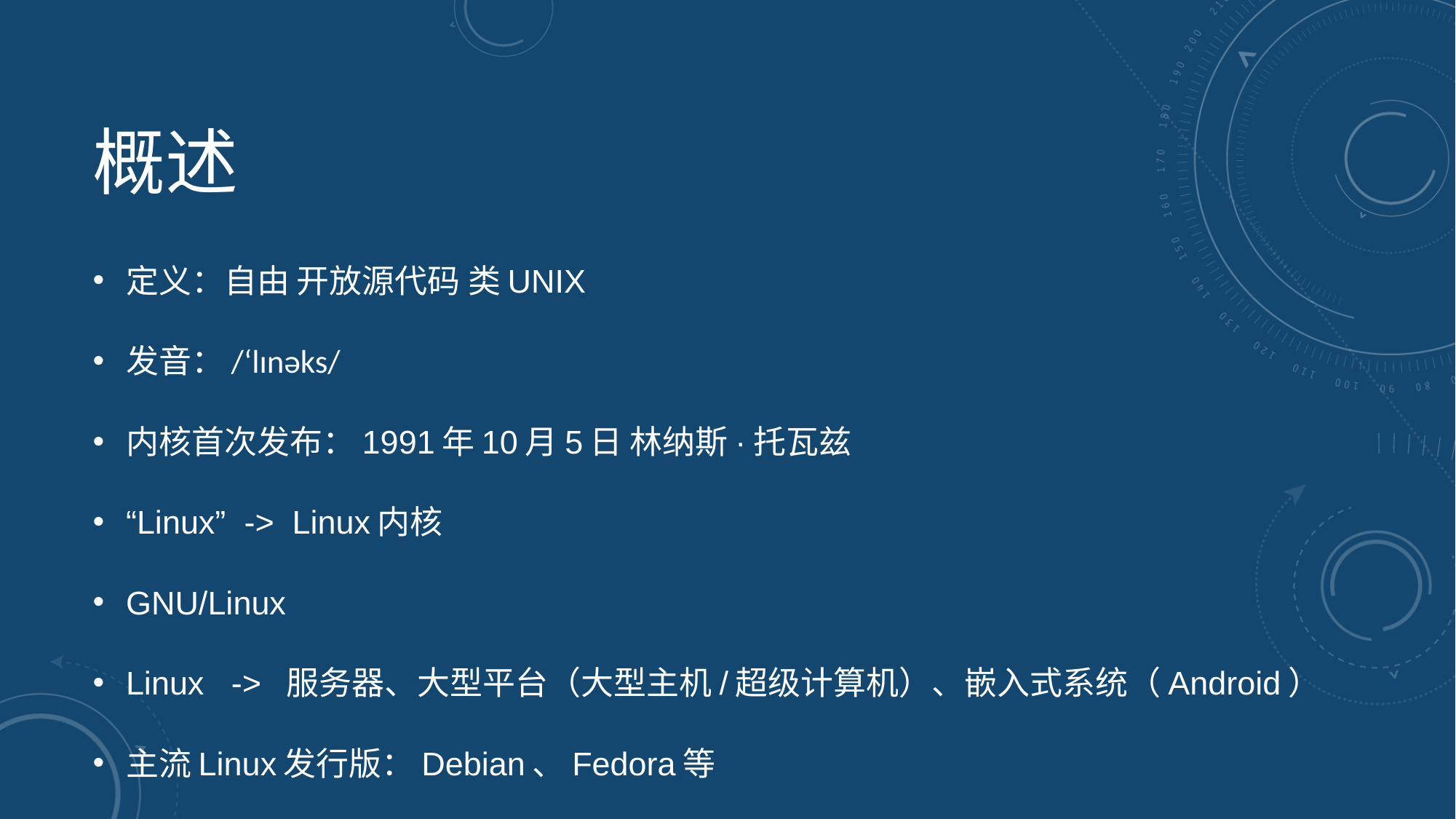

# 概述
定义：自由 开放源代码 类UNIX
发音：/‘lɪnəks/
内核首次发布：1991年10月5日 林纳斯·托瓦兹
“Linux”  ->  Linux内核
GNU/Linux
Linux   ->  服务器、大型平台（大型主机/超级计算机）、嵌入式系统（Android）
主流Linux发行版：Debian、Fedora等